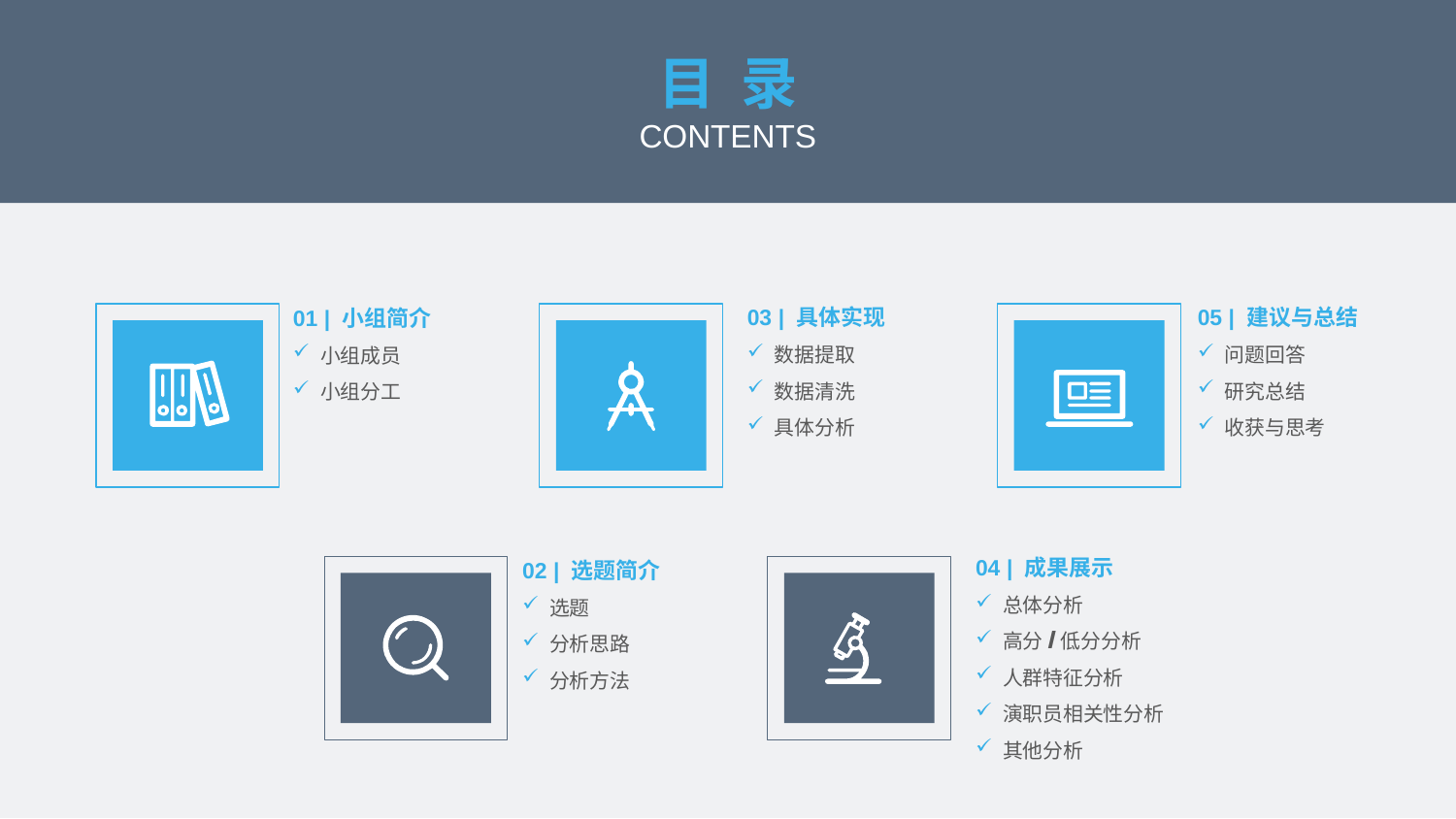

目  录
CONTENTS

03 | 具体实现
数据提取
数据清洗
具体分析

05 | 建议与总结
问题回答
研究总结
收获与思考
01 | 小组简介
小组成员
小组分工

04 | 成果展示
总体分析
高分/低分分析
人群特征分析
演职员相关性分析
其他分析

02 | 选题简介
选题
分析思路
分析方法